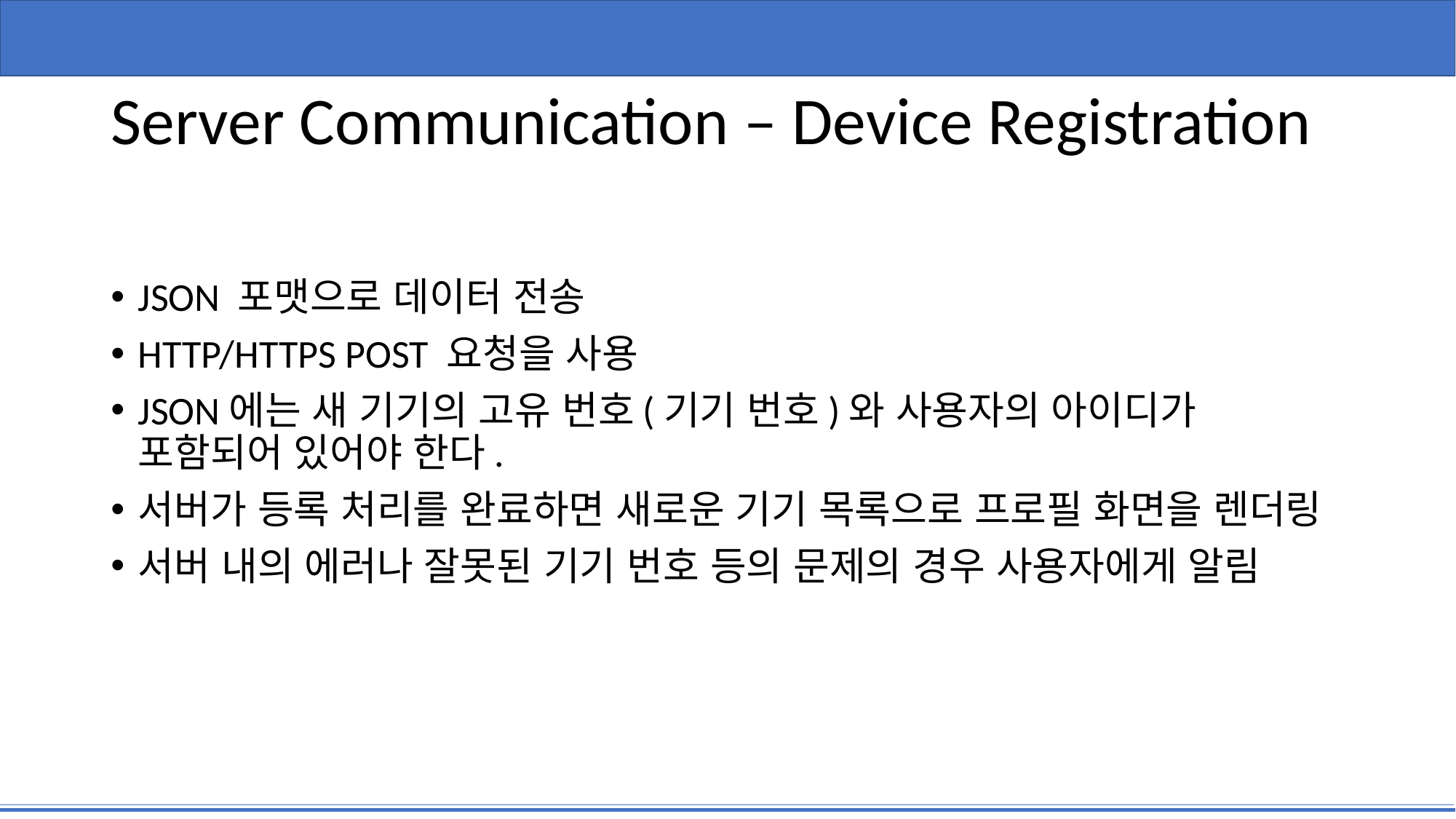

# Server Communication – Device Registration
JSON 포맷으로 데이터 전송
HTTP/HTTPS POST 요청을 사용
JSON에는 새 기기의 고유 번호(기기 번호)와 사용자의 아이디가 포함되어 있어야 한다.
서버가 등록 처리를 완료하면 새로운 기기 목록으로 프로필 화면을 렌더링
서버 내의 에러나 잘못된 기기 번호 등의 문제의 경우 사용자에게 알림